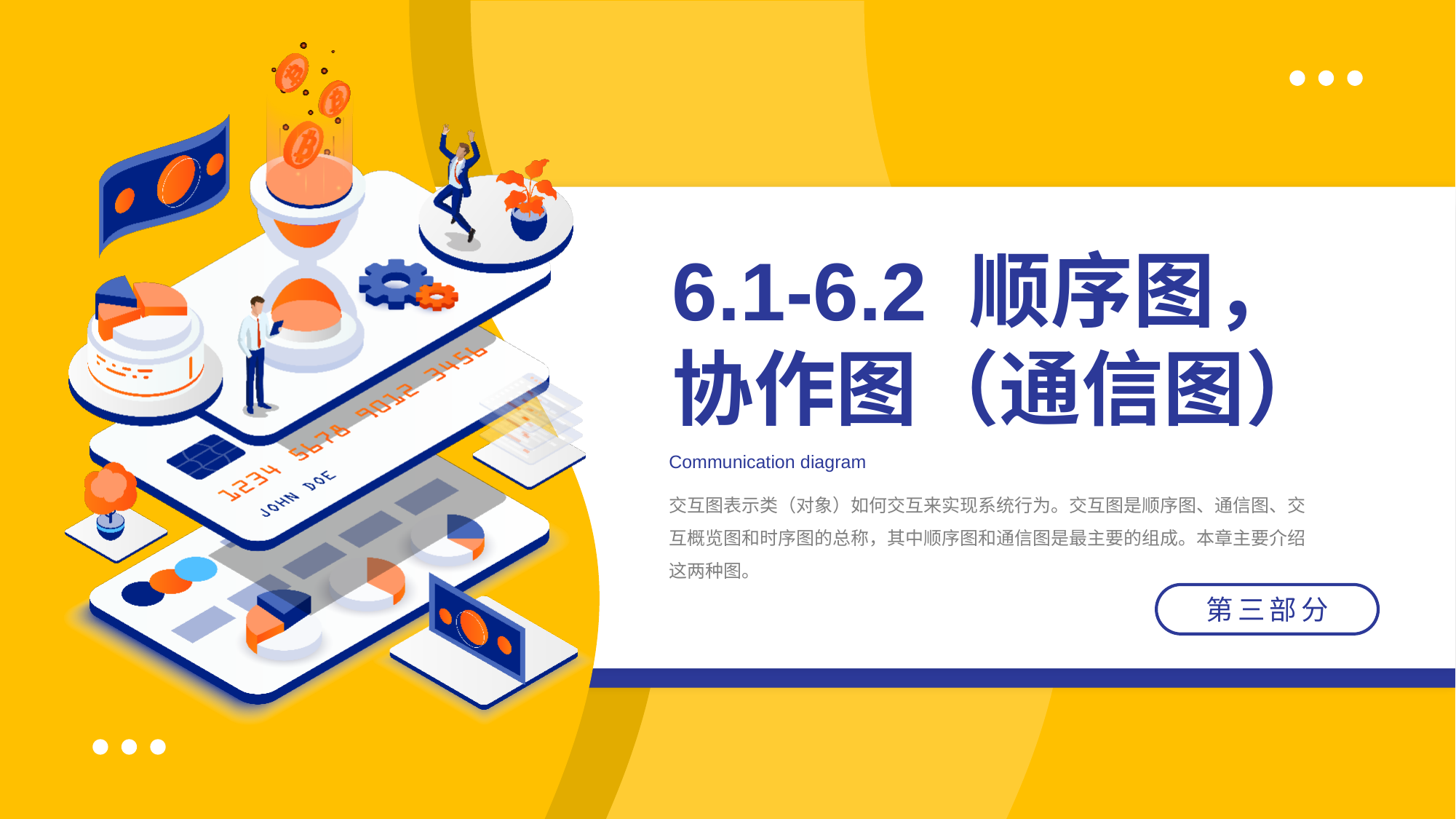

6.1-6.2 顺序图，
协作图（通信图）
Communication diagram
交互图表示类（对象）如何交互来实现系统行为。交互图是顺序图、通信图、交互概览图和时序图的总称，其中顺序图和通信图是最主要的组成。本章主要介绍这两种图。
第三部分